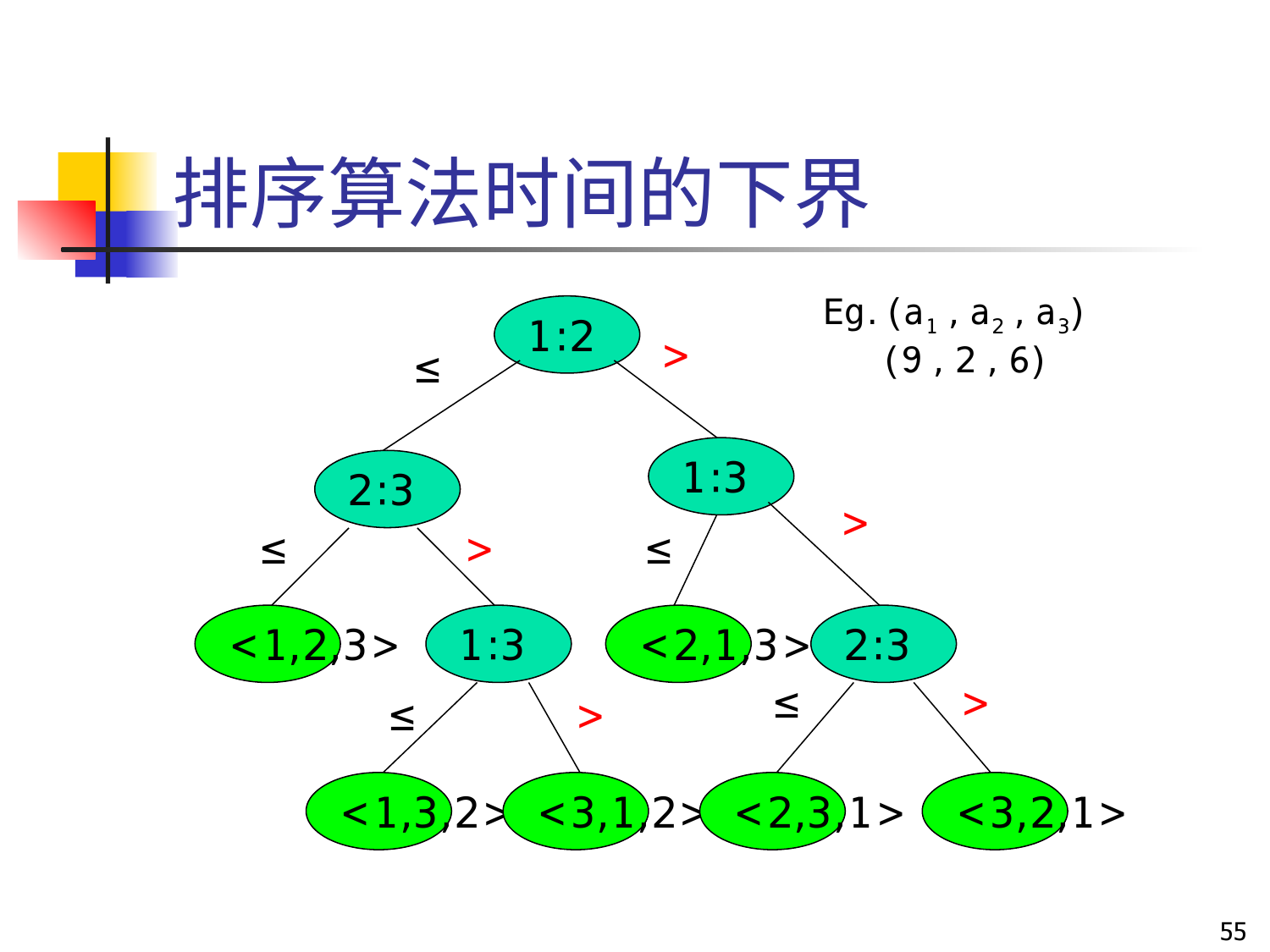

排序算法时间的下界
Eg. (a1 , a2 , a3)
      (9 , 2 , 6)
1:2
>
≤

1:3
2:3
>

≤
>
≤

<1,2,3>
1:3
<2,1,3>
2:3
≤

>

≤

>
<1,3,2>
<3,1,2>
<2,3,1>
<3,2,1>
55